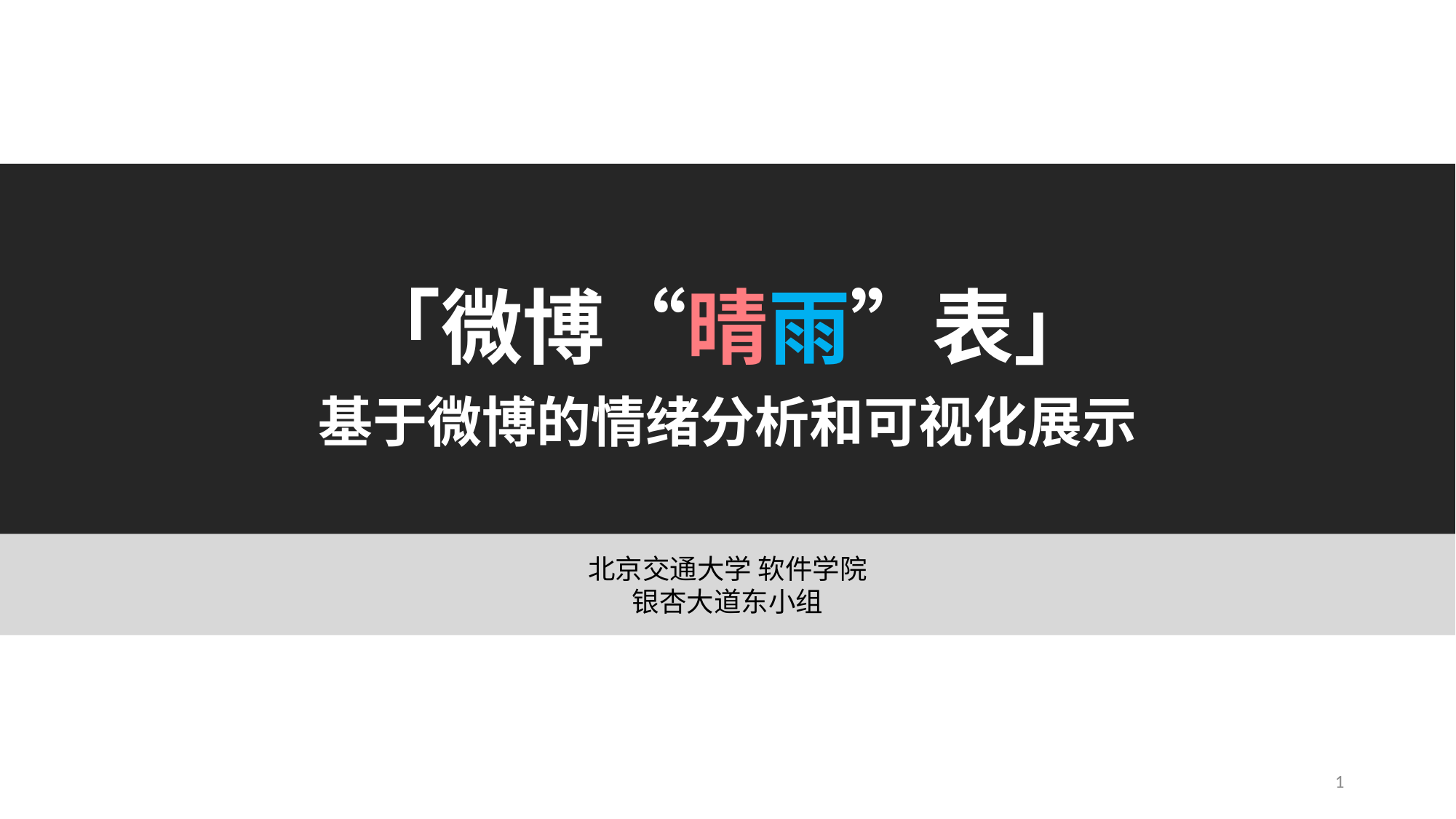

「微博“晴雨”表」
基于微博的情绪分析和可视化展示

北京交通大学 软件学院
银杏大道东小组
1